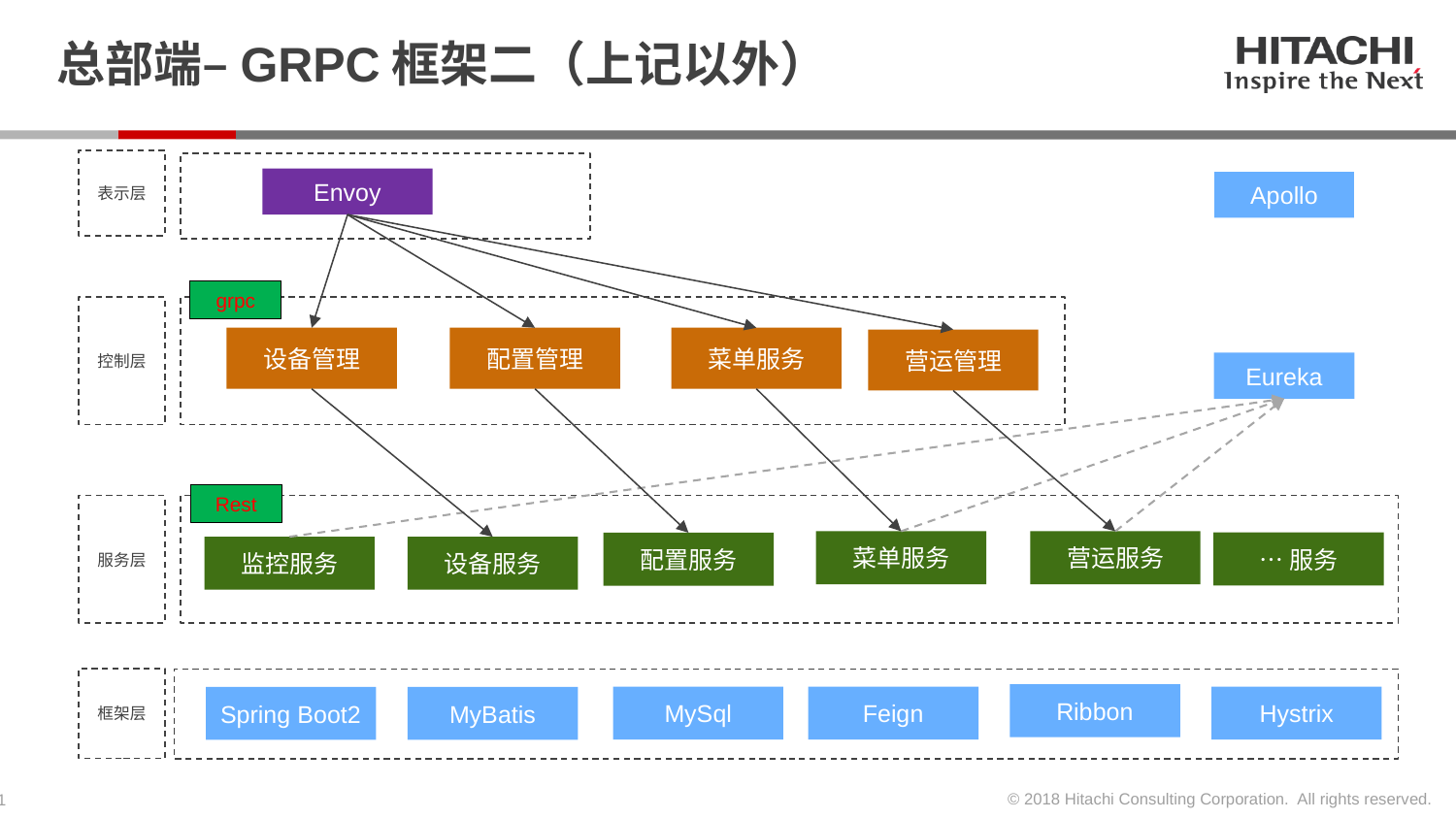

# 总部端–GRPC框架二（上记以外）
表示层

Envoy
Apollo
grpc
控制层

设备管理
配置管理
菜单服务
营运管理
Eureka
Rest
服务层

菜单服务
营运服务
…服务
配置服务
监控服务
设备服务
框架层

Ribbon
Feign
Hystrix
MySql
Spring Boot2
MyBatis